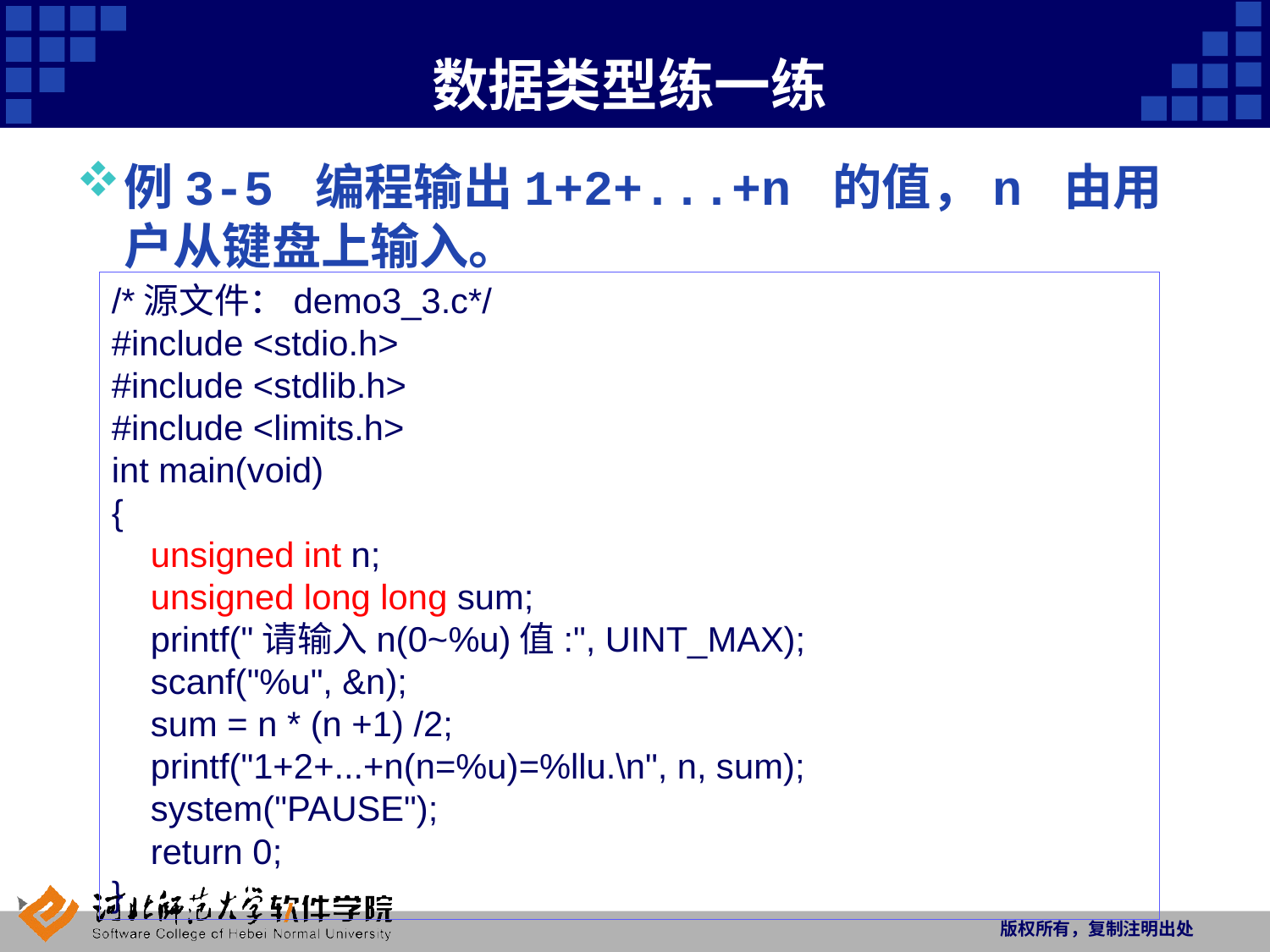

# 数据类型练一练
例3-5 编程输出1+2+...+n 的值，n 由用户从键盘上输入。
/*源文件：demo3_3.c*/
#include <stdio.h>
#include <stdlib.h>
#include <limits.h>
int main(void)
{
    unsigned int n;
    unsigned long long sum;
    printf("请输入n(0~%u)值:", UINT_MAX);
    scanf("%u", &n);
    sum = n * (n +1) /2;
    printf("1+2+...+n(n=%u)=%llu.\n", n, sum);
    system("PAUSE");
    return 0;
}
版权所有，复制注明出处